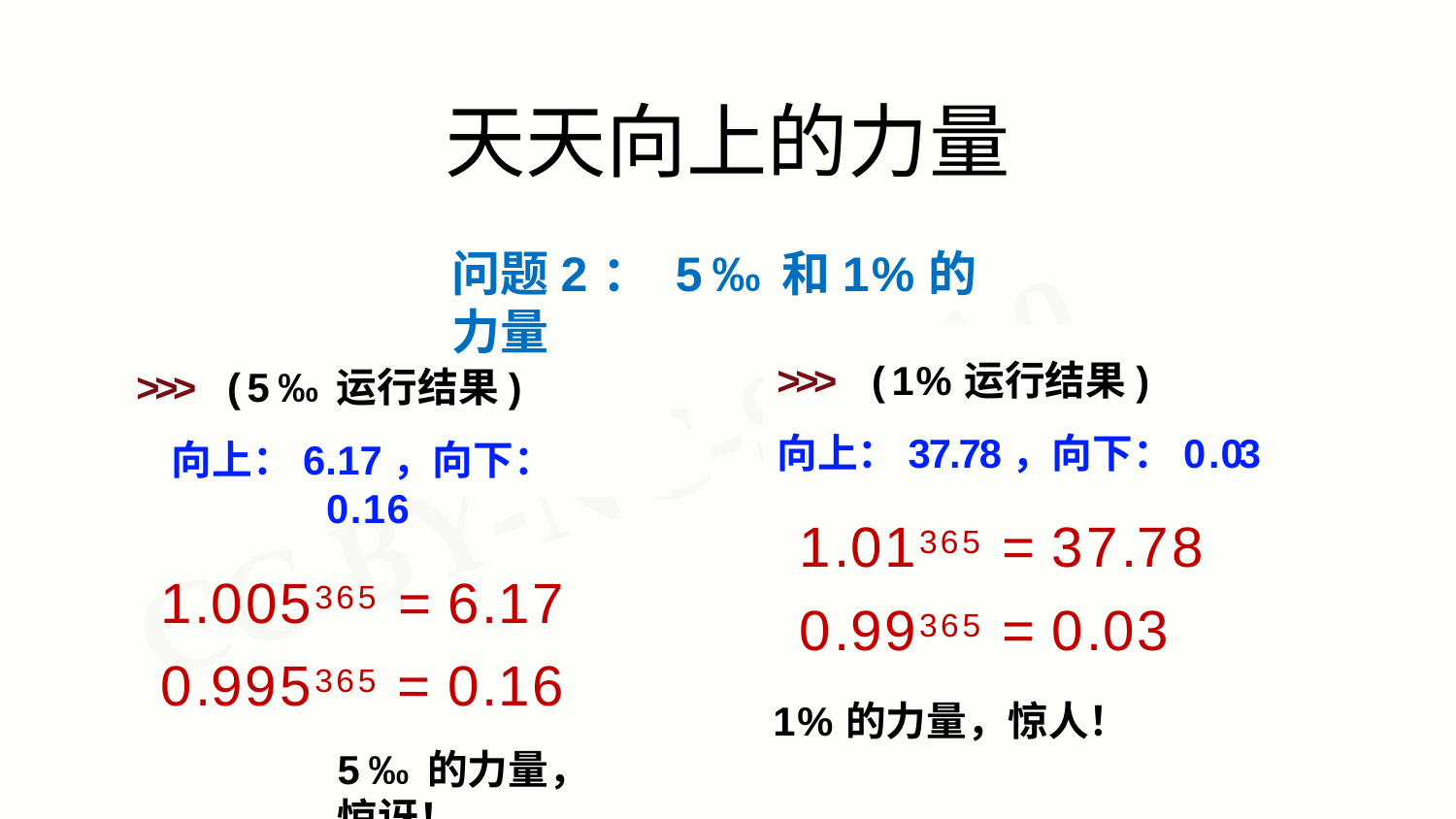

# 天天向上的力量
问题2： 5‰和1%的力量

>>>	(1%运行结果)
向上：37.78，向下：0.03
1.01365  = 37.78
0.99365  = 0.03
1%的力量，惊人！
>>>	(5‰运行结果)
向上：6.17，向下：0.16
1.005365  = 6.17
0.995365  = 0.16
5‰的力量，惊讶！